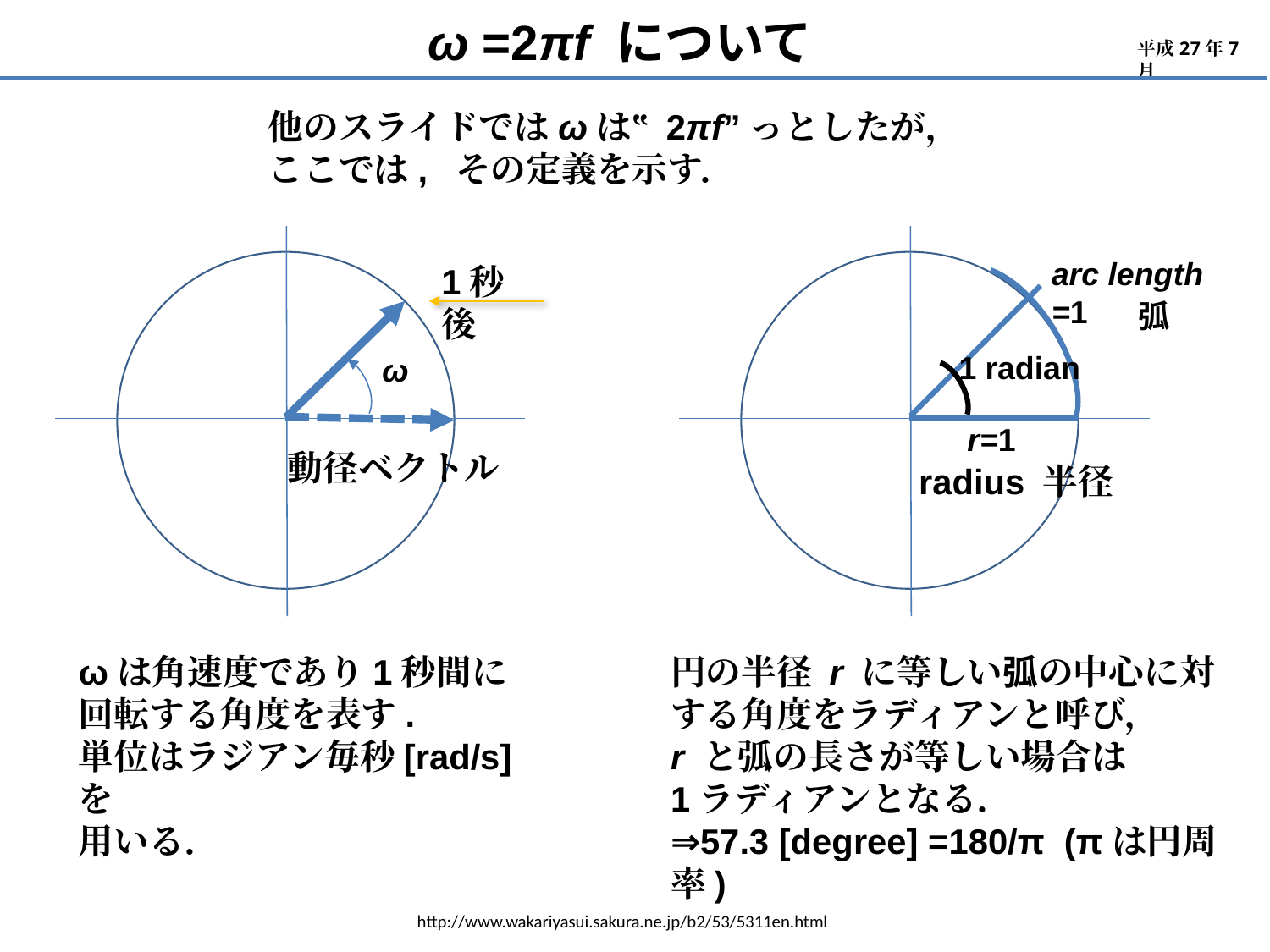

ω =2πf について
平成27年7月
他のスライドではωは‟ 2πf”っとしたが，
ここでは,  その定義を示す．

1秒後
ω

動径ベクトル
arc length
=1

弧
1 radian

r=1
radius 半径
ωは角速度であり1秒間に
回転する角度を表す.
単位はラジアン毎秒[rad/s]を
用いる．
円の半径 r に等しい弧の中心に対する角度をラディアンと呼び，
r と弧の長さが等しい場合は
1ラディアンとなる．
⇒57.3 [degree] =180/π  (πは円周率)
http://www.wakariyasui.sakura.ne.jp/b2/53/5311en.html